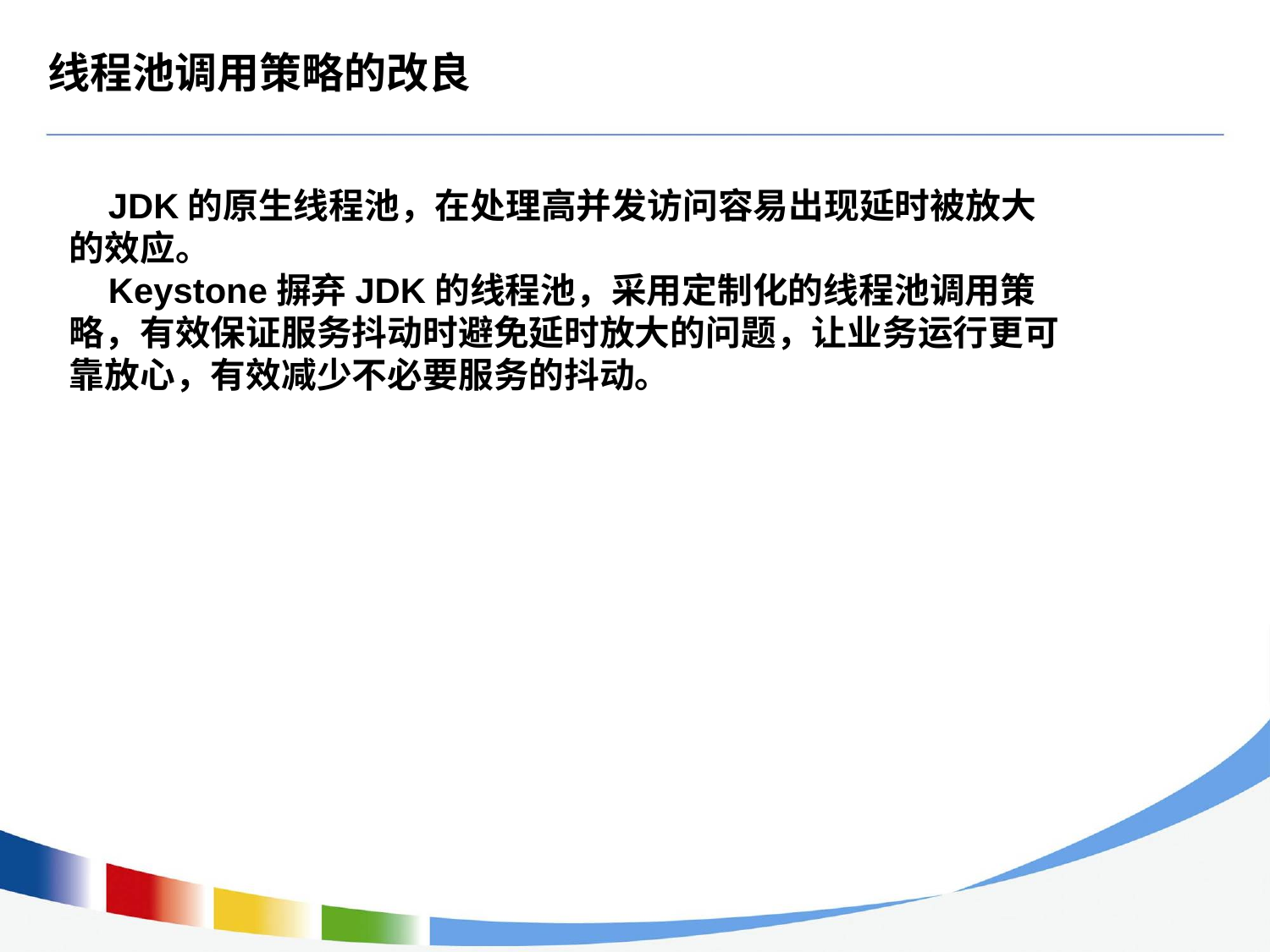

# 线程池调用策略的改良
    JDK的原生线程池，在处理高并发访问容易出现延时被放大的效应。
    Keystone摒弃JDK的线程池，采用定制化的线程池调用策略，有效保证服务抖动时避免延时放大的问题，让业务运行更可靠放心，有效减少不必要服务的抖动。